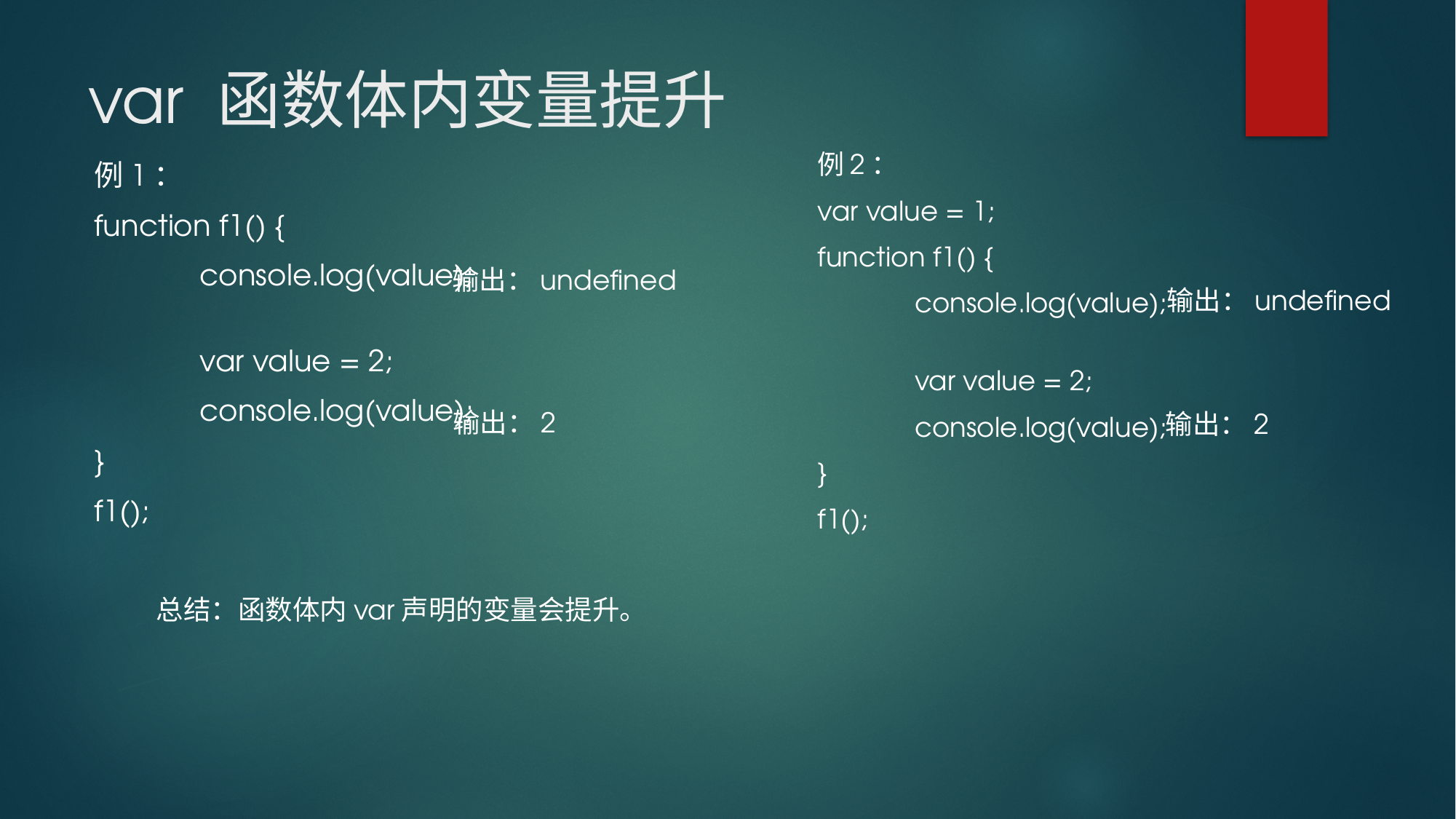

# var 函数体内变量提升
例2：
var value = 1;
function f1() {
	console.log(value);
	var value = 2;
	console.log(value);
}
f1();

例1：
function f1() {
	console.log(value);
	var value = 2;
	console.log(value);
}
f1();

输出：undefined
输出：undefined
输出：2
输出：2
总结：函数体内var声明的变量会提升。